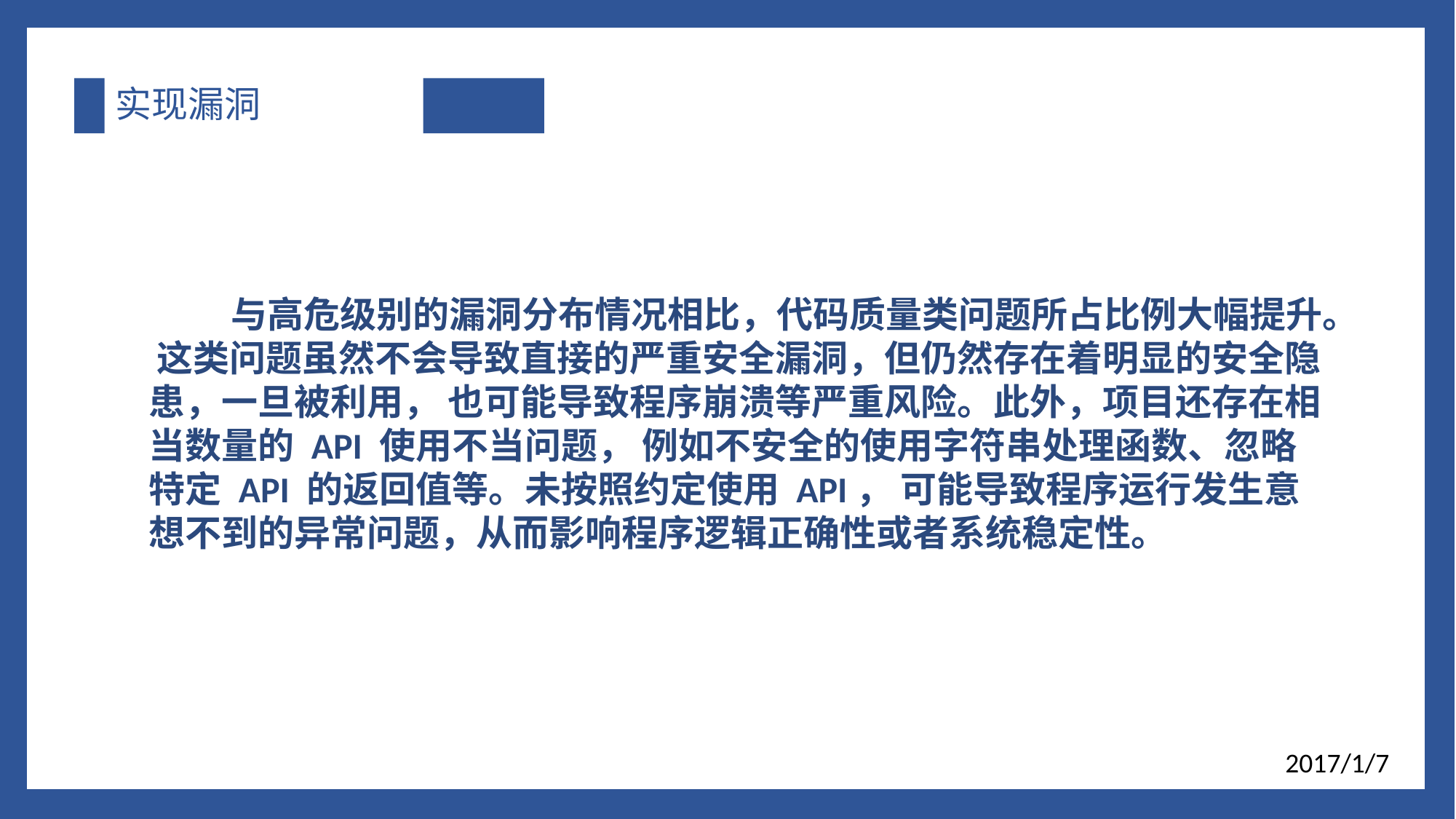

# 实现漏洞
         与高危级别的漏洞分布情况相比，代码质量类问题所占比例大幅提升。 这类问题虽然不会导致直接的严重安全漏洞，但仍然存在着明显的安全隐患，一旦被利用， 也可能导致程序崩溃等严重风险。此外，项目还存在相当数量的 API 使用不当问题， 例如不安全的使用字符串处理函数、忽略特定 API 的返回值等。未按照约定使用 API， 可能导致程序运行发生意想不到的异常问题，从而影响程序逻辑正确性或者系统稳定性。
2017/1/7